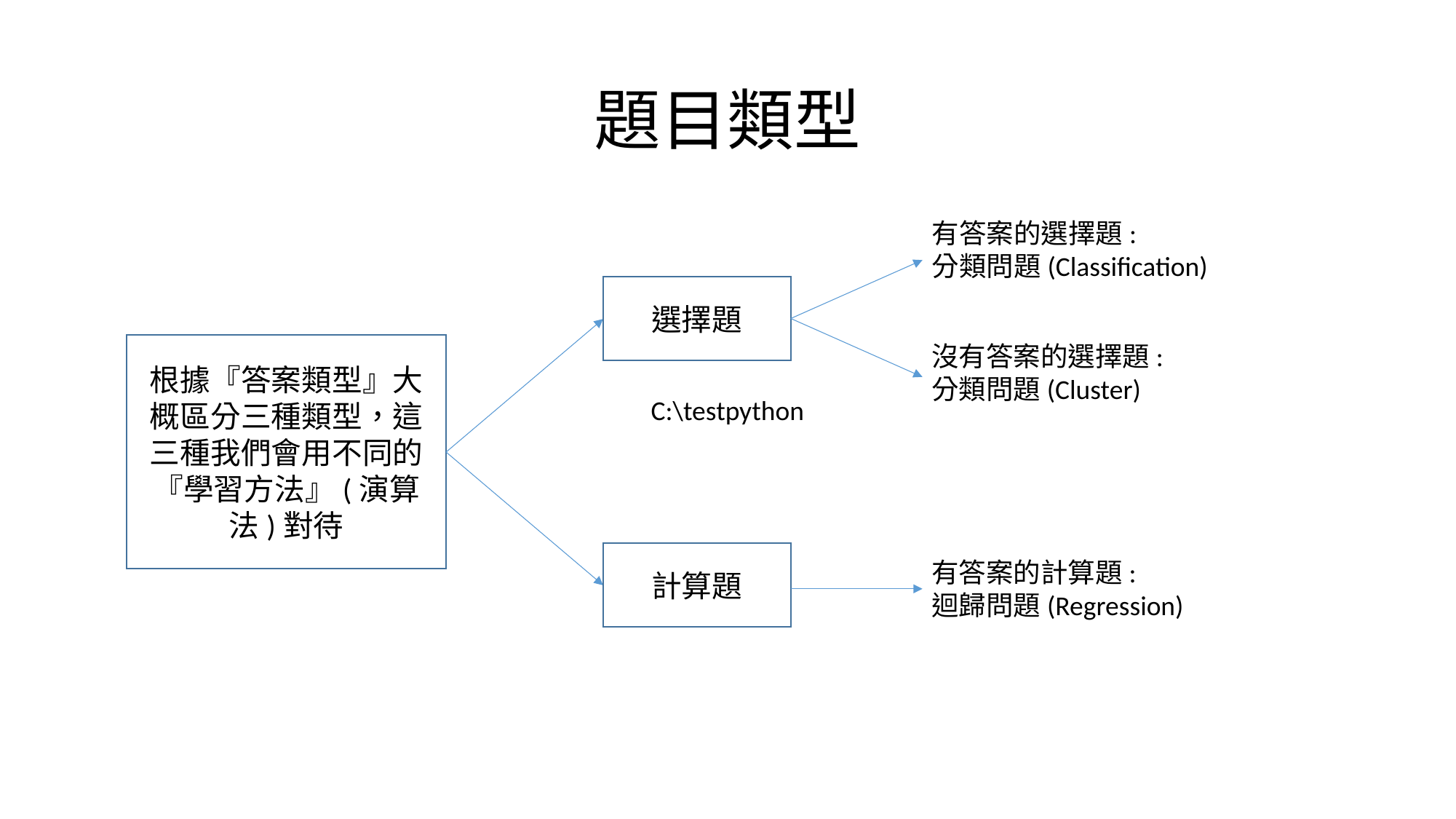

# 題目類型
有答案的選擇題:
分類問題(Classification)
選擇題
沒有答案的選擇題:
分類問題(Cluster)
根據『答案類型』大概區分三種類型，這三種我們會用不同的『學習方法』(演算法)對待
C:\testpython
計算題
有答案的計算題:
迴歸問題(Regression)